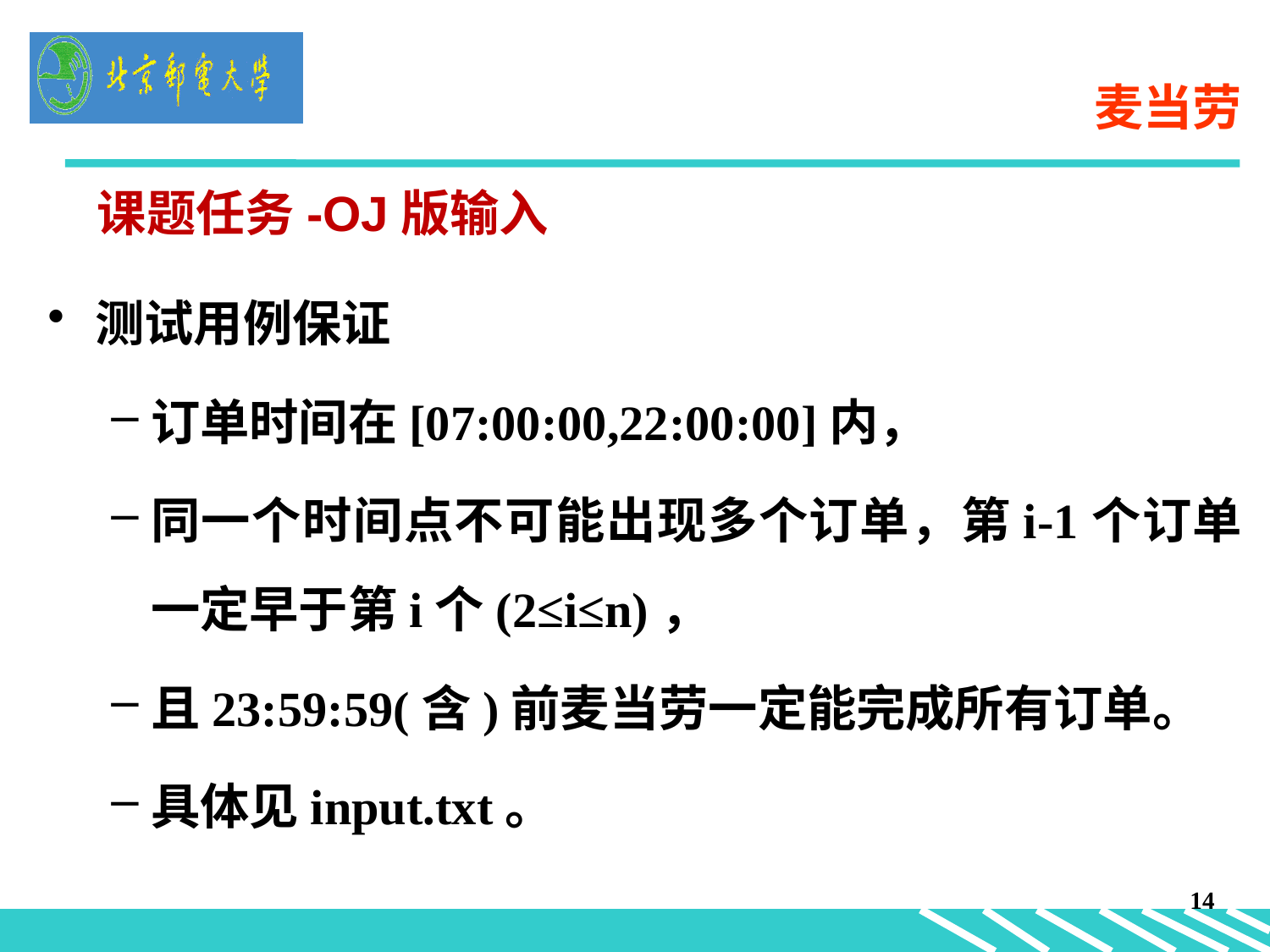

# 麦当劳
课题任务-OJ版输入
测试用例保证
订单时间在[07:00:00,22:00:00]内，
同一个时间点不可能出现多个订单，第i-1个订单一定早于第i个(2≤i≤n)，
且23:59:59(含)前麦当劳一定能完成所有订单。
具体见input.txt。
14